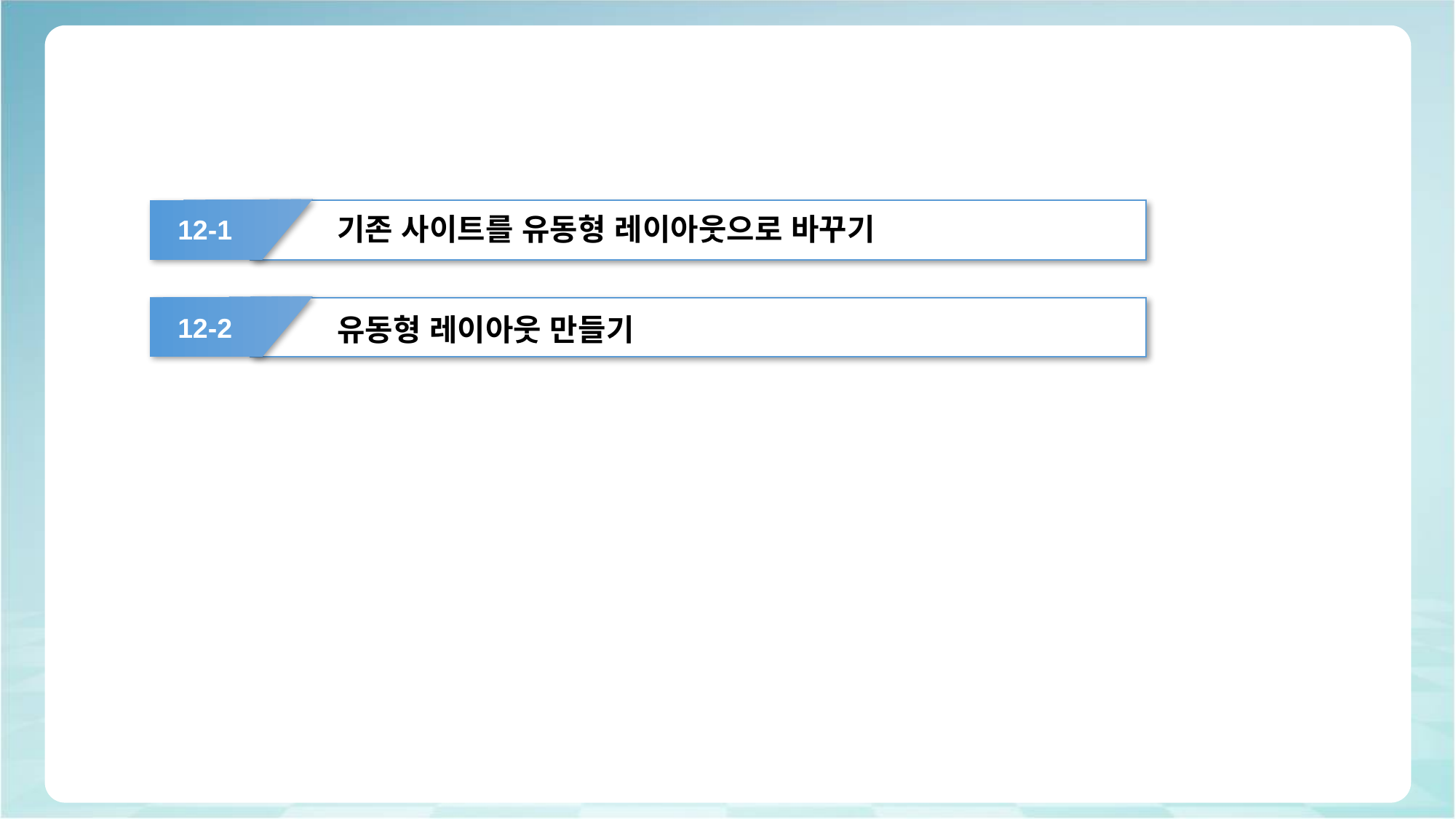

#
기존 사이트를 유동형 레이아웃으로 바꾸기
12-1
12-2
유동형 레이아웃 만들기
11-3
09-4
09-5
09-6